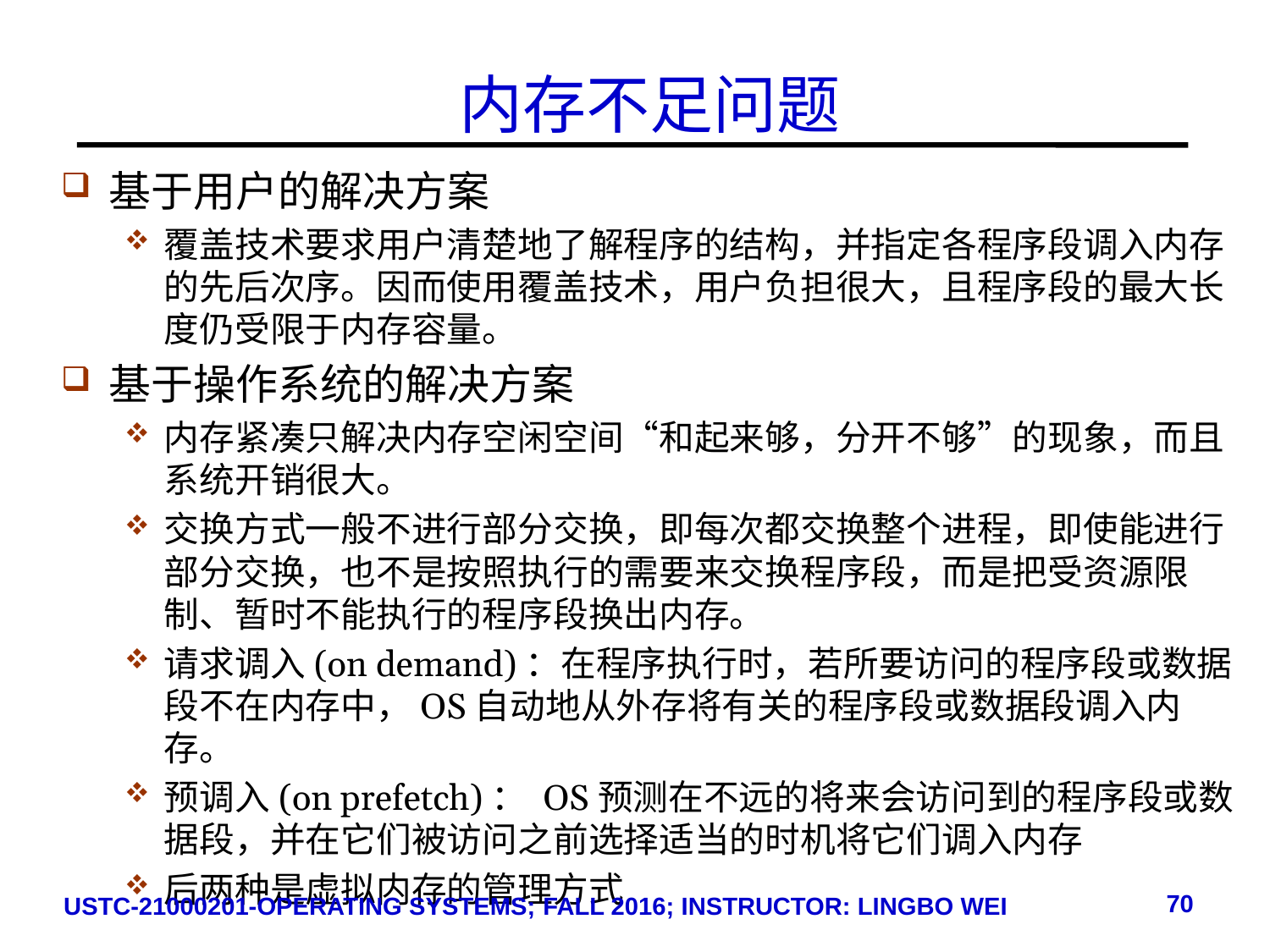

# 内存不足问题
基于用户的解决方案
覆盖技术要求用户清楚地了解程序的结构，并指定各程序段调入内存的先后次序。因而使用覆盖技术，用户负担很大，且程序段的最大长度仍受限于内存容量。
基于操作系统的解决方案
内存紧凑只解决内存空闲空间“和起来够，分开不够”的现象，而且系统开销很大。
交换方式一般不进行部分交换，即每次都交换整个进程，即使能进行部分交换，也不是按照执行的需要来交换程序段，而是把受资源限制、暂时不能执行的程序段换出内存。
请求调入(on demand)：在程序执行时，若所要访问的程序段或数据段不在内存中，OS自动地从外存将有关的程序段或数据段调入内存。
预调入(on prefetch)： OS预测在不远的将来会访问到的程序段或数据段，并在它们被访问之前选择适当的时机将它们调入内存
后两种是虚拟内存的管理方式
70
USTC-21000201-OPERATING SYSTEMS; FALL 2016; INSTRUCTOR: LINGBO WEI